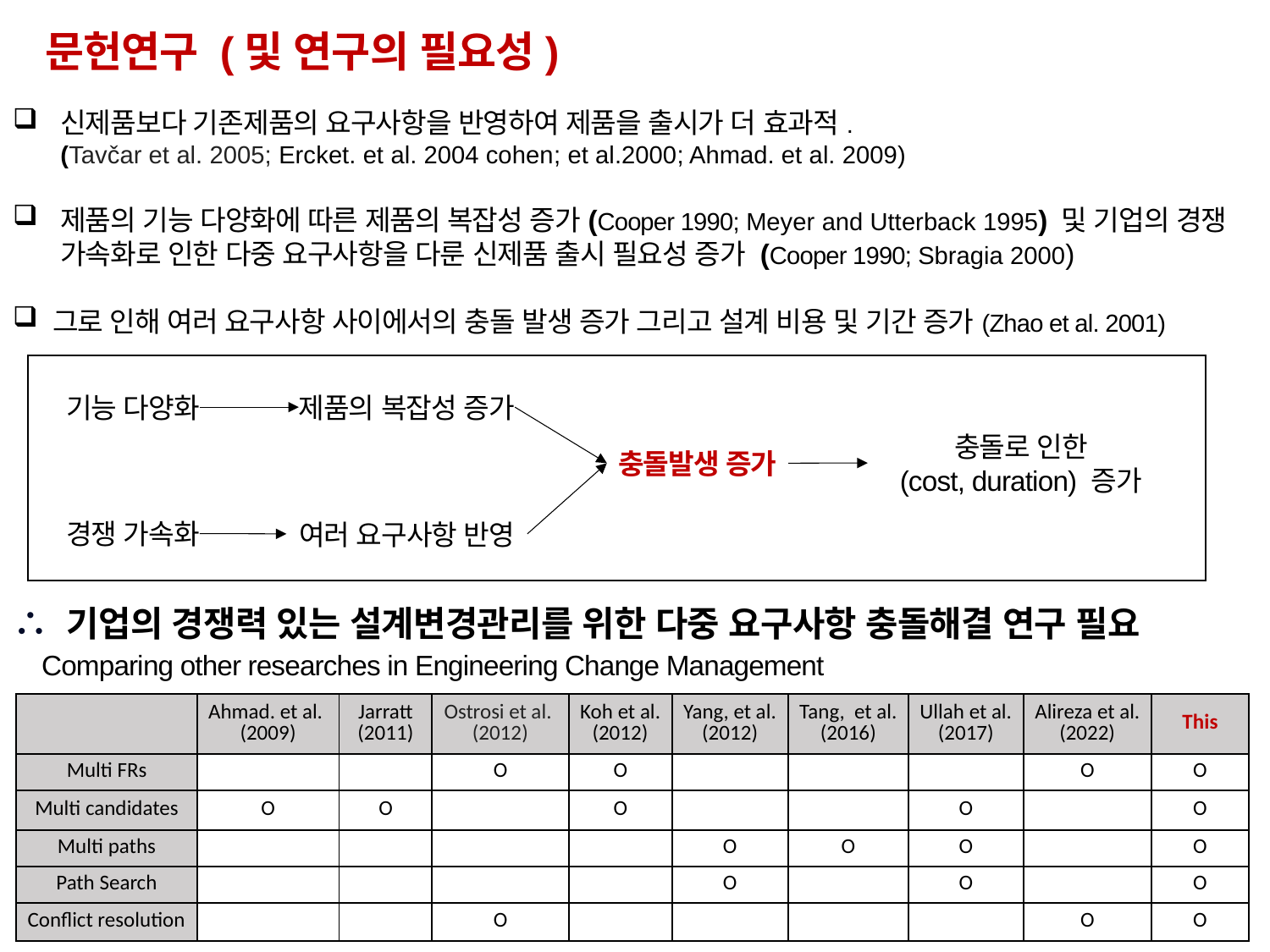

문헌연구 (및 연구의 필요성)
신제품보다 기존제품의 요구사항을 반영하여 제품을 출시가 더 효과적.
(Tavčar et al. 2005; Ercket. et al. 2004 cohen; et al.2000; Ahmad. et al. 2009)
제품의 기능 다양화에 따른 제품의 복잡성 증가(Cooper 1990; Meyer and Utterback 1995) 및 기업의 경쟁 가속화로 인한 다중 요구사항을 다룬 신제품 출시 필요성 증가 (Cooper 1990; Sbragia 2000)

그로 인해 여러 요구사항 사이에서의 충돌 발생 증가 그리고 설계 비용 및 기간 증가(Zhao et al. 2001)

기능 다양화
제품의 복잡성 증가
충돌로 인한
(cost, duration) 증가
충돌발생 증가
경쟁 가속화
여러 요구사항 반영
∴ 기업의 경쟁력 있는 설계변경관리를 위한 다중 요구사항 충돌해결 연구 필요
Comparing other researches in Engineering Change Management
|  | Ahmad. et al. (2009) | Jarratt (2011) | Ostrosi et al. (2012) | Koh et al. (2012) | Yang, et al. (2012) | Tang, et al. (2016) | Ullah et al. (2017) | Alireza et al. (2022) | This |
| --- | --- | --- | --- | --- | --- | --- | --- | --- | --- |
| Multi FRs |  |  | O | O |  |  |  | O | O |
| Multi candidates | O | O |  | O |  |  | O |  | O |
| Multi paths |  |  |  |  | O | O | O |  | O |
| Path Search |  |  |  |  | O |  | O |  | O |
| Conflict resolution |  |  | O |  |  |  |  | O | O |